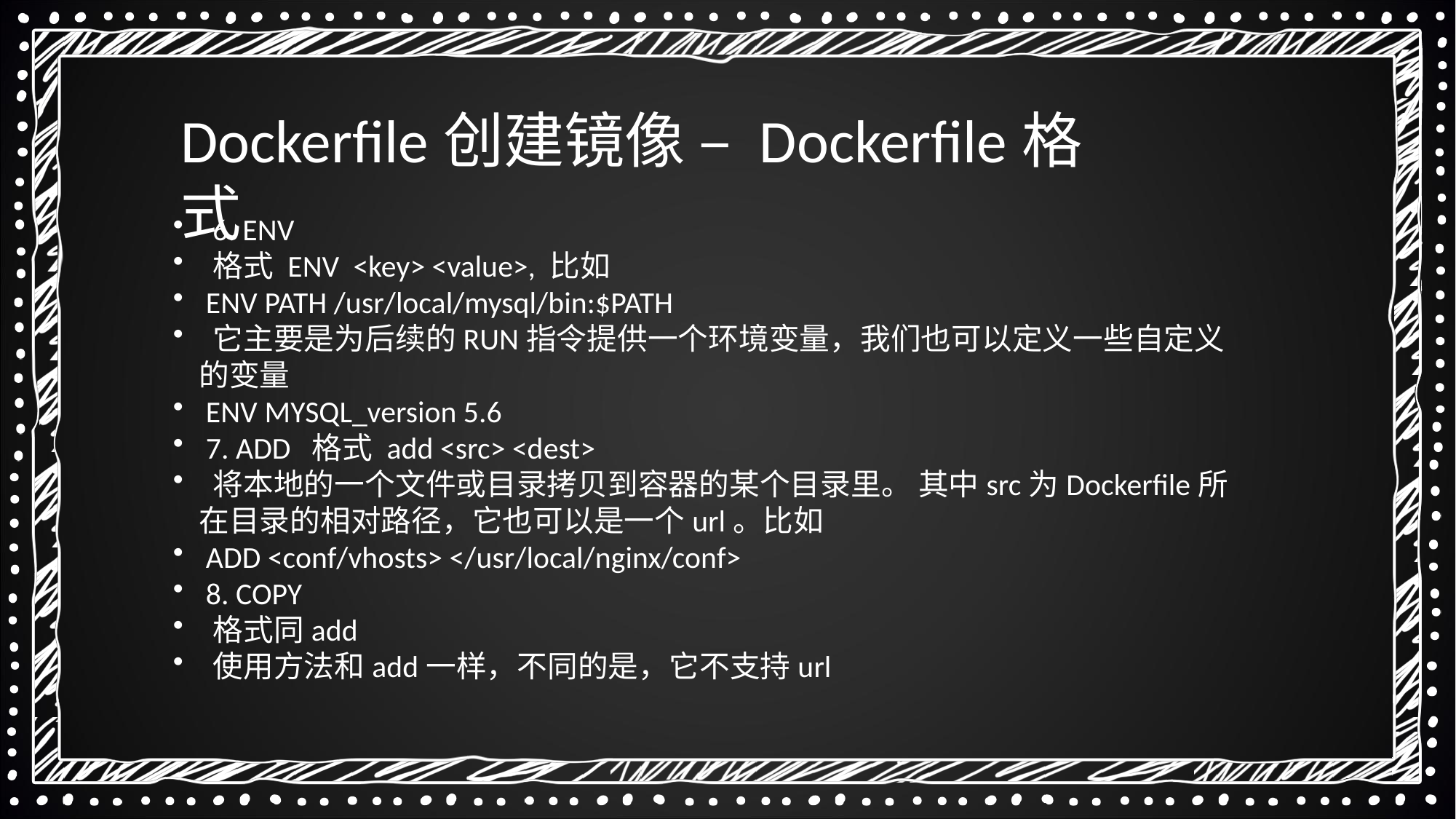

Dockerfile创建镜像 – Dockerfile格式
  6. ENV
 格式 ENV  <key> <value>, 比如
 ENV PATH /usr/local/mysql/bin:$PATH
 它主要是为后续的RUN指令提供一个环境变量，我们也可以定义一些自定义的变量
 ENV MYSQL_version 5.6
 7. ADD  格式 add <src> <dest>
 将本地的一个文件或目录拷贝到容器的某个目录里。 其中src为Dockerfile所在目录的相对路径，它也可以是一个url。比如
 ADD <conf/vhosts> </usr/local/nginx/conf>
 8. COPY
 格式同add
 使用方法和add一样，不同的是，它不支持url